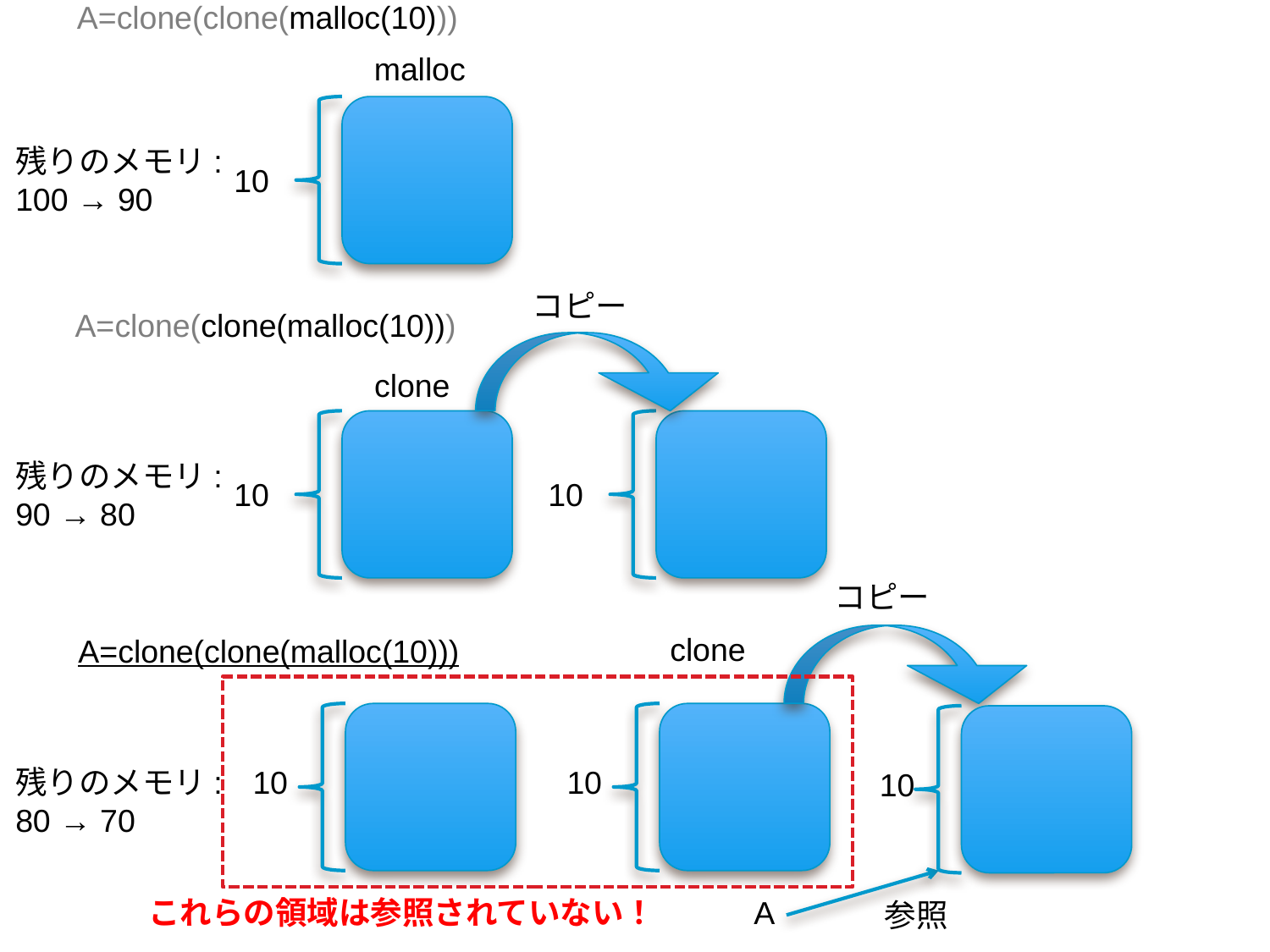

A=clone(clone(malloc(10)))
malloc

残りのメモリ:
100 → 90
10
コピー
A=clone(clone(malloc(10)))

clone

残りのメモリ:
90 → 80
10
10
コピー
clone
A=clone(clone(malloc(10)))

残りのメモリ:
80 → 70
10
10
10
これらの領域は参照されていない！
A
参照